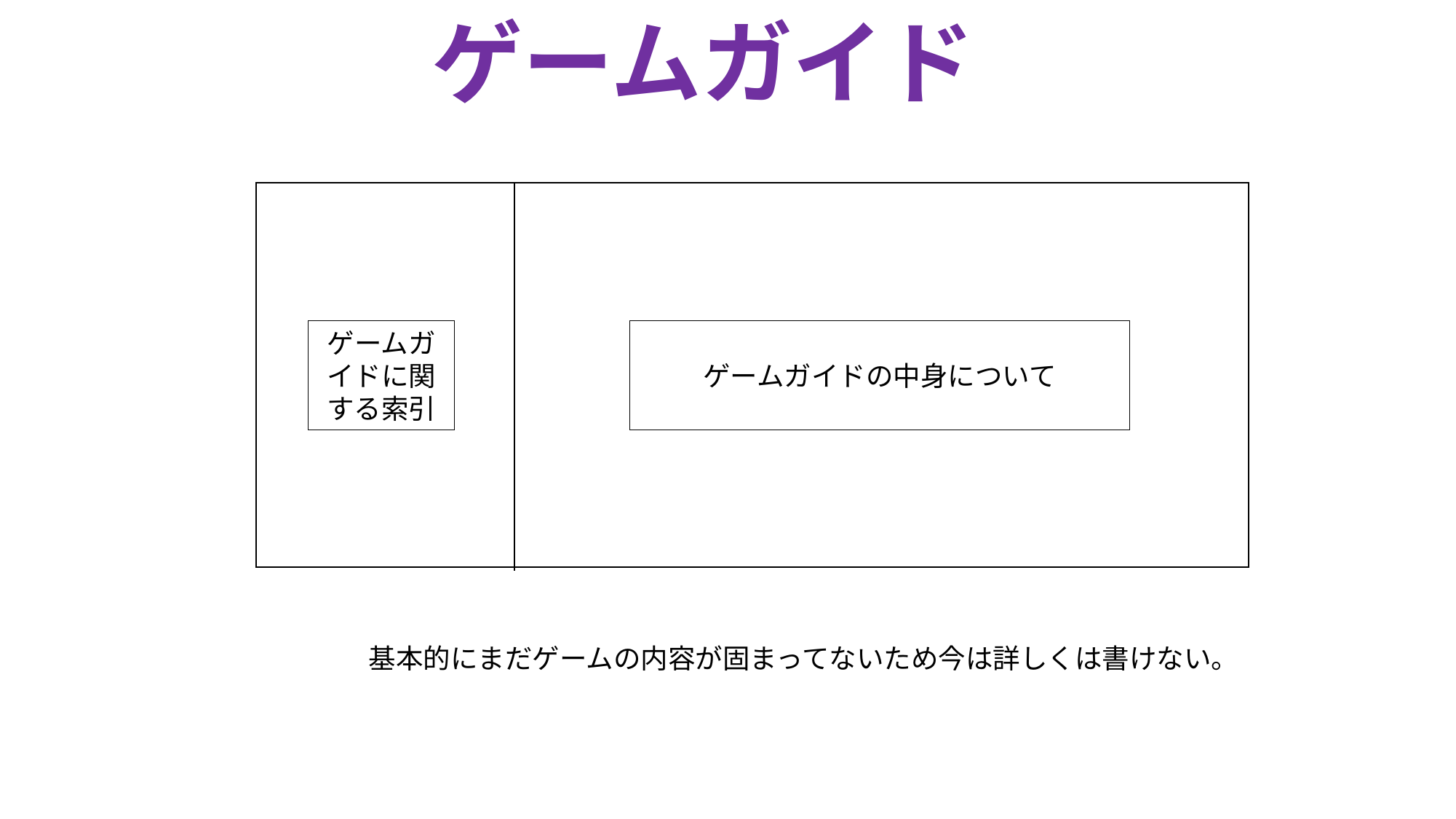

ゲームガイド

ゲームガイドに関する索引

ゲームガイドの中身について

基本的にまだゲームの内容が固まってないため今は詳しくは書けない。